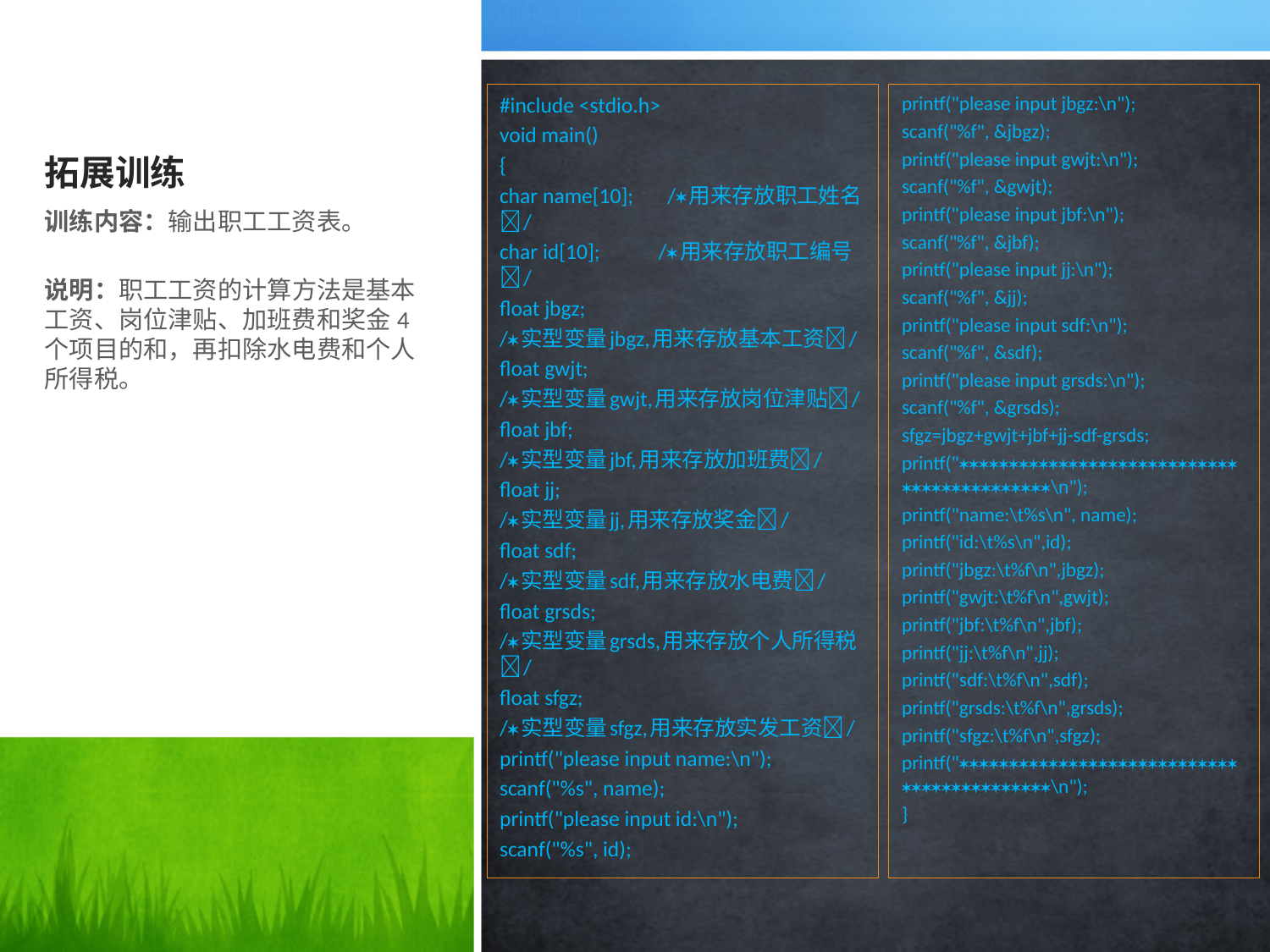

# 拓展训练
#include <stdio.h>
void main()
{
char name[10];       /∗用来存放职工姓名∗/
char id[10];            /∗用来存放职工编号∗/
float jbgz;
/∗实型变量jbgz,用来存放基本工资∗/
float gwjt;
/∗实型变量gwjt,用来存放岗位津贴∗/
float jbf;
/∗实型变量jbf,用来存放加班费∗/
float jj;
/∗实型变量jj,用来存放奖金∗/
float sdf;
/∗实型变量sdf,用来存放水电费∗/
float grsds;
/∗实型变量grsds,用来存放个人所得税∗/
float sfgz;
/∗实型变量sfgz,用来存放实发工资∗/
printf("please input name:\n");
scanf("%s", name);
printf("please input id:\n");
scanf("%s", id);

printf("please input jbgz:\n");
scanf("%f", &jbgz);
printf("please input gwjt:\n");
scanf("%f", &gwjt);
printf("please input jbf:\n");
scanf("%f", &jbf);
printf("please input jj:\n");
scanf("%f", &jj);
printf("please input sdf:\n");
scanf("%f", &sdf);
printf("please input grsds:\n");
scanf("%f", &grsds);
sfgz=jbgz+gwjt+jbf+jj-sdf-grsds;
printf("∗∗∗∗∗∗∗∗∗∗∗∗∗∗∗∗∗∗∗∗∗∗∗∗∗∗∗∗∗∗∗∗∗∗∗∗∗∗∗∗∗∗∗\n");
printf("name:\t%s\n", name);
printf("id:\t%s\n",id);
printf("jbgz:\t%f\n",jbgz);
printf("gwjt:\t%f\n",gwjt);
printf("jbf:\t%f\n",jbf);
printf("jj:\t%f\n",jj);
printf("sdf:\t%f\n",sdf);
printf("grsds:\t%f\n",grsds);
printf("sfgz:\t%f\n",sfgz);
printf("∗∗∗∗∗∗∗∗∗∗∗∗∗∗∗∗∗∗∗∗∗∗∗∗∗∗∗∗∗∗∗∗∗∗∗∗∗∗∗∗∗∗∗\n");
}

训练内容：输出职工工资表。

说明：职工工资的计算方法是基本工资、岗位津贴、加班费和奖金4个项目的和，再扣除水电费和个人所得税。